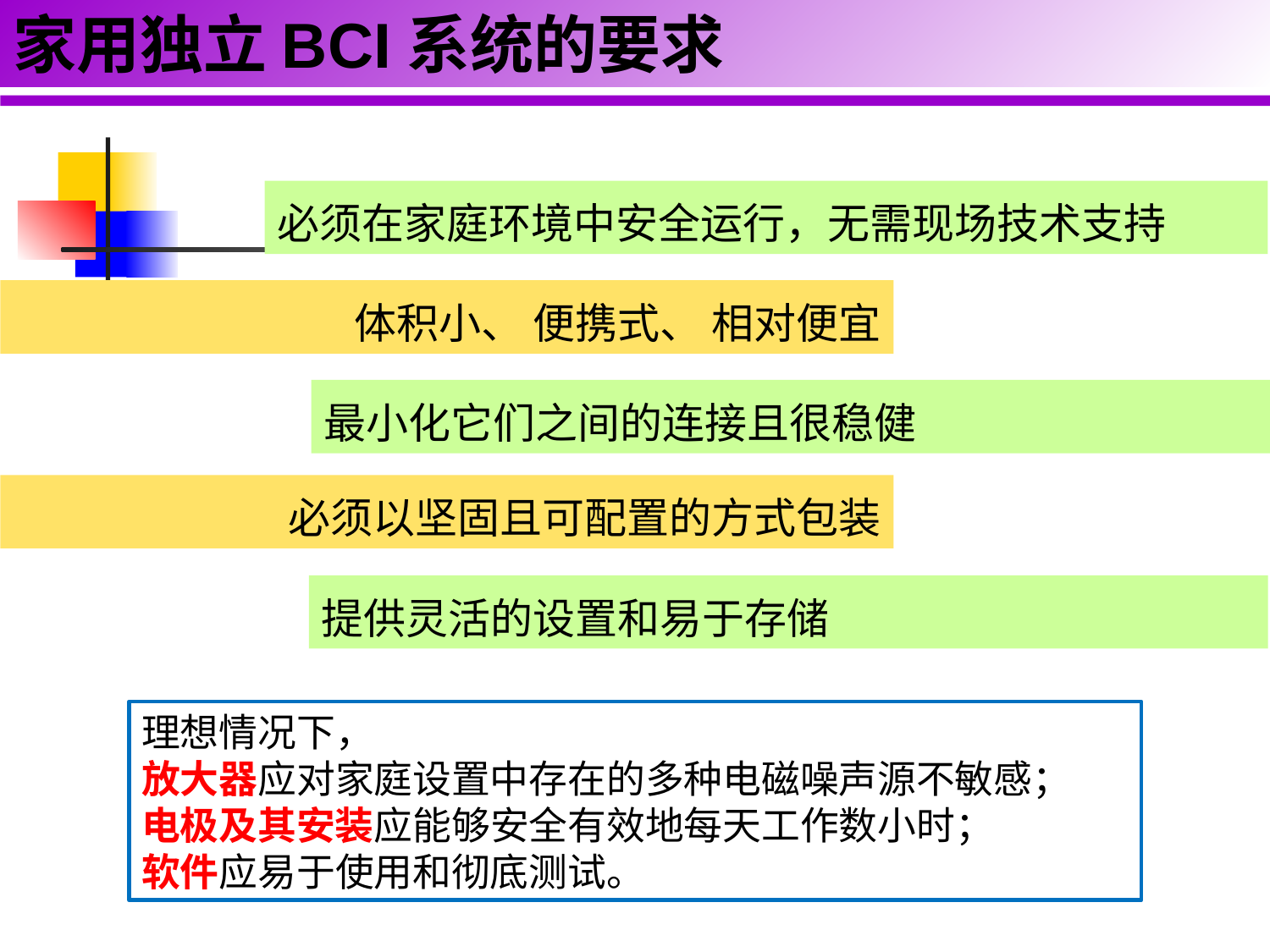

家用独立BCI系统的要求

必须在家庭环境中安全运行，无需现场技术支持
体积小、 便携式、 相对便宜
最小化它们之间的连接且很稳健
必须以坚固且可配置的方式包装
提供灵活的设置和易于存储
理想情况下，
放大器应对家庭设置中存在的多种电磁噪声源不敏感；
电极及其安装应能够安全有效地每天工作数小时；
软件应易于使用和彻底测试。